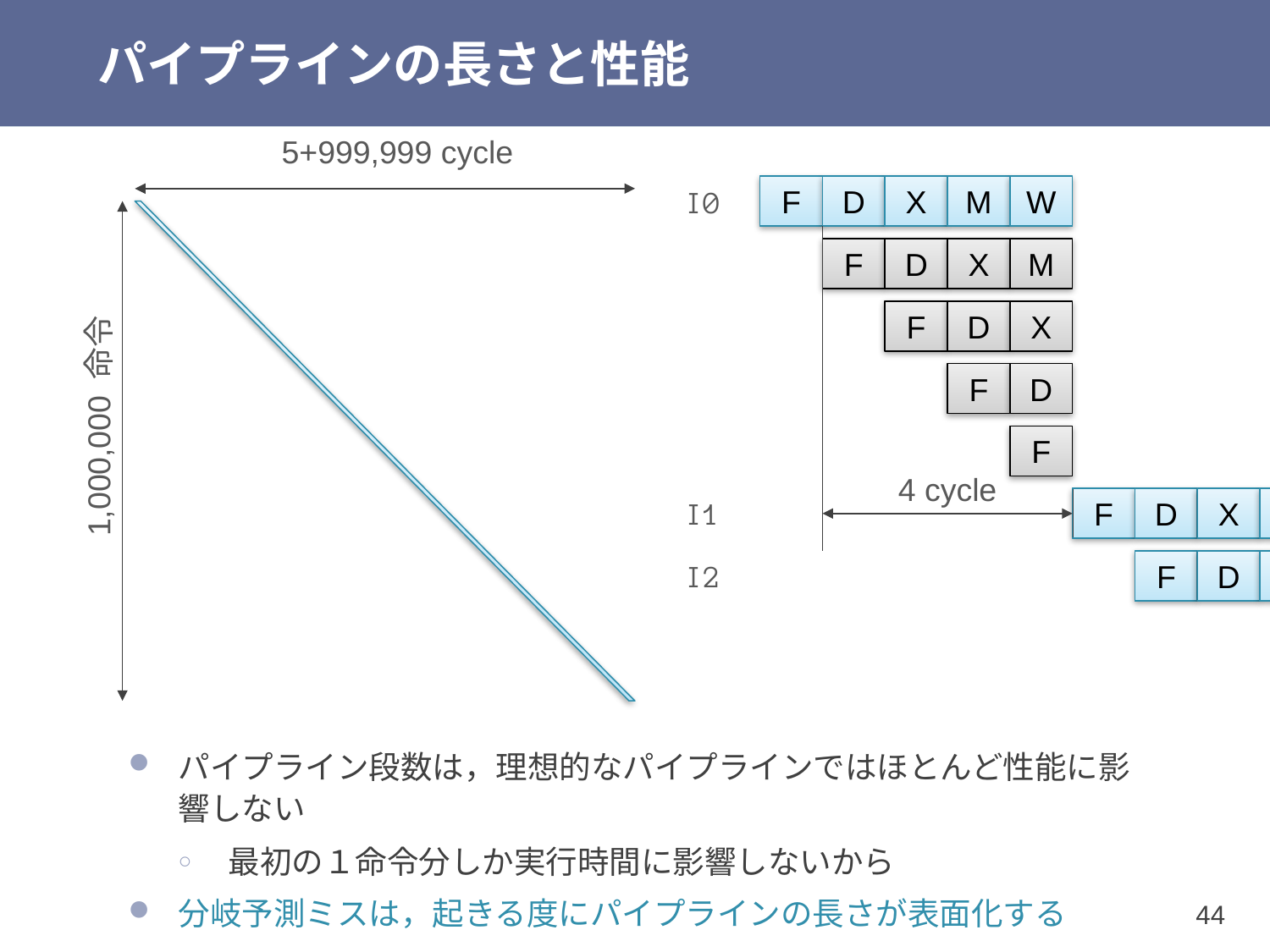

# パイプラインの長さと性能
5+999,999 cycle
I0
F
D
X
M
W

F
D
X
M
F
D
X
F
D
1,000,000 命令
F
4 cycle
I1
F
D
X
M
W
I2
F
D
X
M
W
パイプライン段数は，理想的なパイプラインではほとんど性能に影響しない
最初の１命令分しか実行時間に影響しないから
分岐予測ミスは，起きる度にパイプラインの長さが表面化する